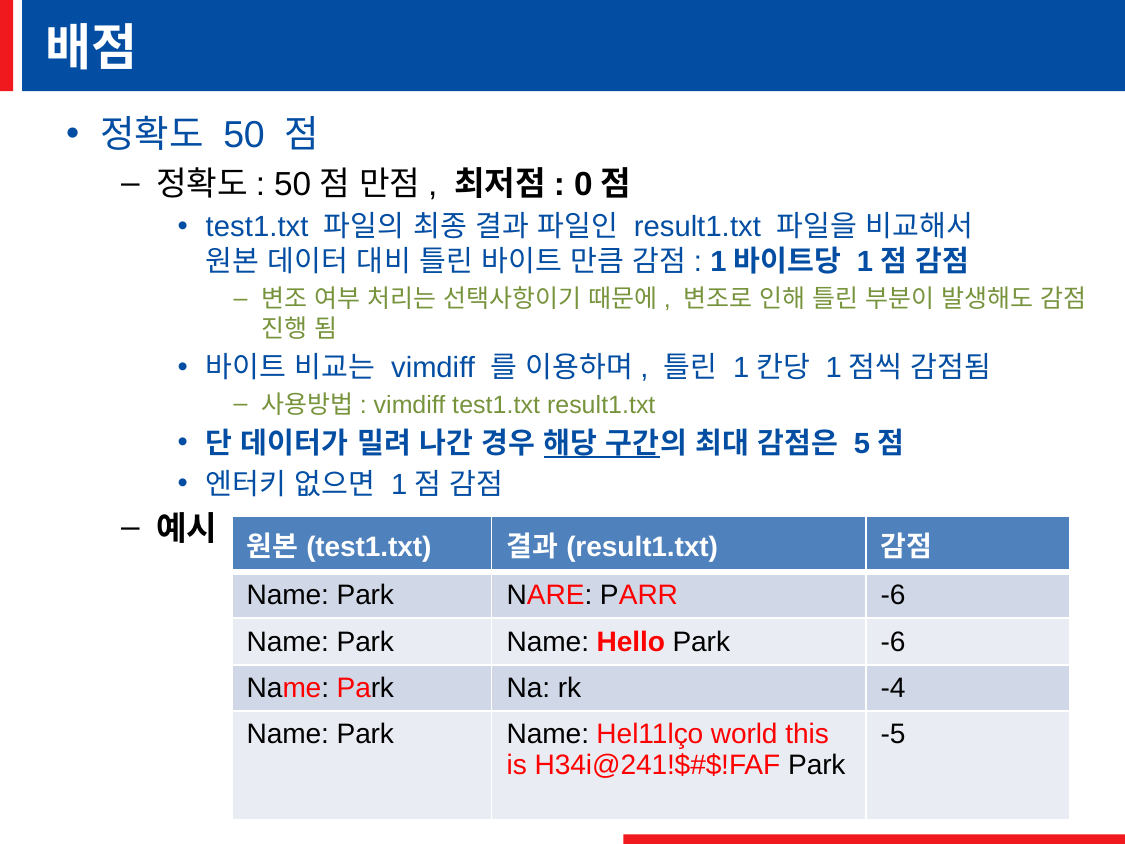

# 배점
정확도 50 점
정확도: 50점 만점, 최저점: 0점
test1.txt 파일의 최종 결과 파일인 result1.txt 파일을 비교해서
원본 데이터 대비 틀린 바이트 만큼 감점: 1바이트당 1점 감점
변조 여부 처리는 선택사항이기 때문에, 변조로 인해 틀린 부분이 발생해도 감점 진행 됨
바이트 비교는 vimdiff 를 이용하며, 틀린 1칸당 1점씩 감점됨
사용방법: vimdiff test1.txt result1.txt
단 데이터가 밀려 나간 경우 해당 구간의 최대 감점은 5점
엔터키 없으면 1점 감점
예시

| 원본(test1.txt) | 결과(result1.txt) | 감점 |
| --- | --- | --- |
| Name: Park | NARE: PARR | -6 |
| Name: Park | Name: Hello Park | -6 |
| Name: Park | Na: rk | -4 |
| Name: Park | Name: Hel11lço world this is H34i@241!$#$!FAF Park | -5 |